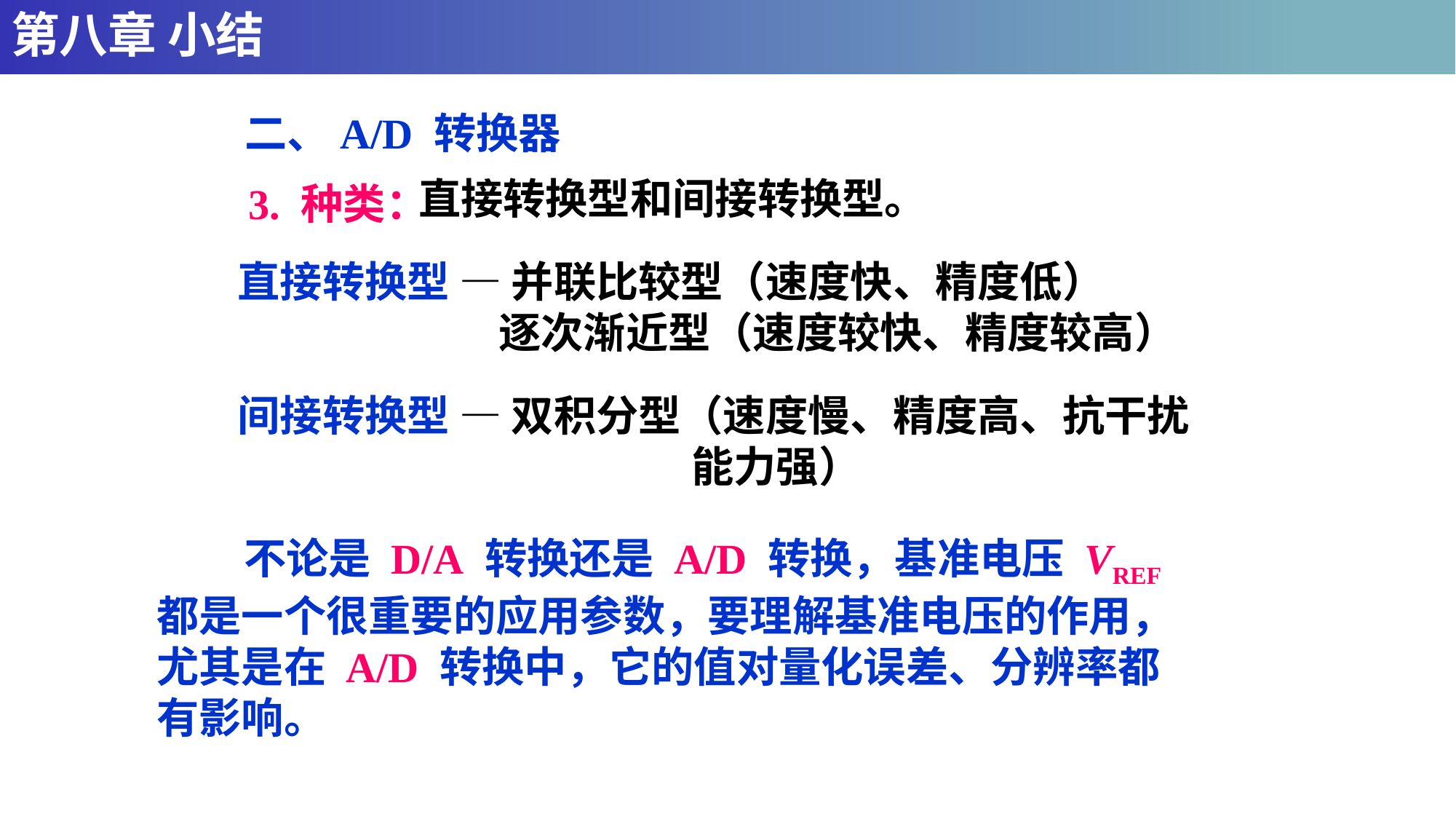

# 第八章 小结
二、A/D 转换器
直接转换型和间接转换型。
3. 种类：
直接转换型 — 并联比较型（速度快、精度低）
                          逐次渐近型（速度较快、精度较高）
间接转换型 — 双积分型（速度慢、精度高、抗干扰
                                              能力强）
        不论是 D/A 转换还是 A/D 转换，基准电压 VREF 都是一个很重要的应用参数，要理解基准电压的作用，尤其是在 A/D 转换中，它的值对量化误差、分辨率都有影响。